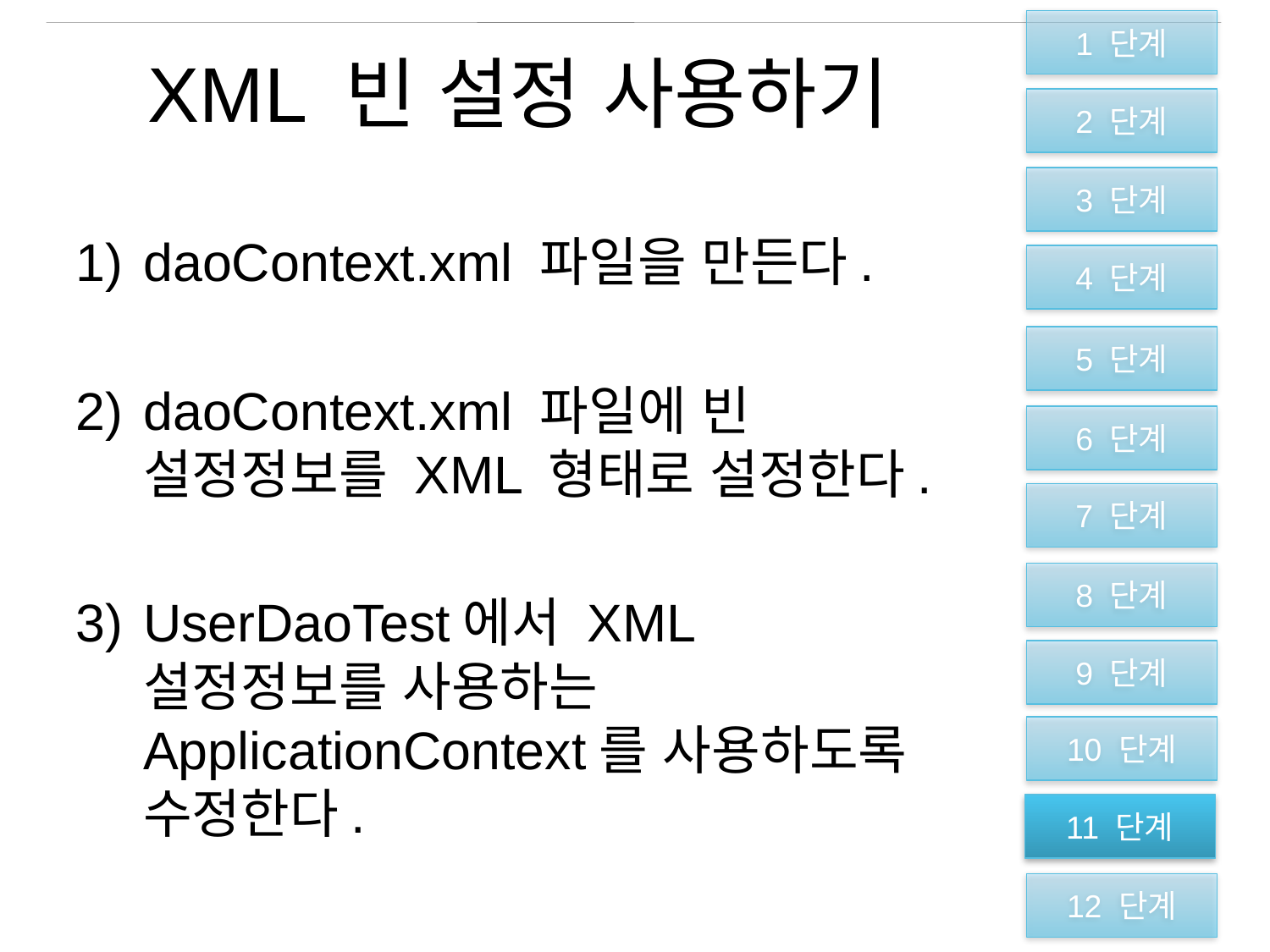

1 단계
2 단계
3 단계
4 단계
5 단계
6 단계
7 단계
8 단계
9 단계
10 단계
11 단계
12 단계
# XML 빈 설정 사용하기
daoContext.xml 파일을 만든다.

daoContext.xml 파일에 빈 설정정보를 XML 형태로 설정한다.

UserDaoTest에서 XML 설정정보를 사용하는 ApplicationContext를 사용하도록 수정한다.